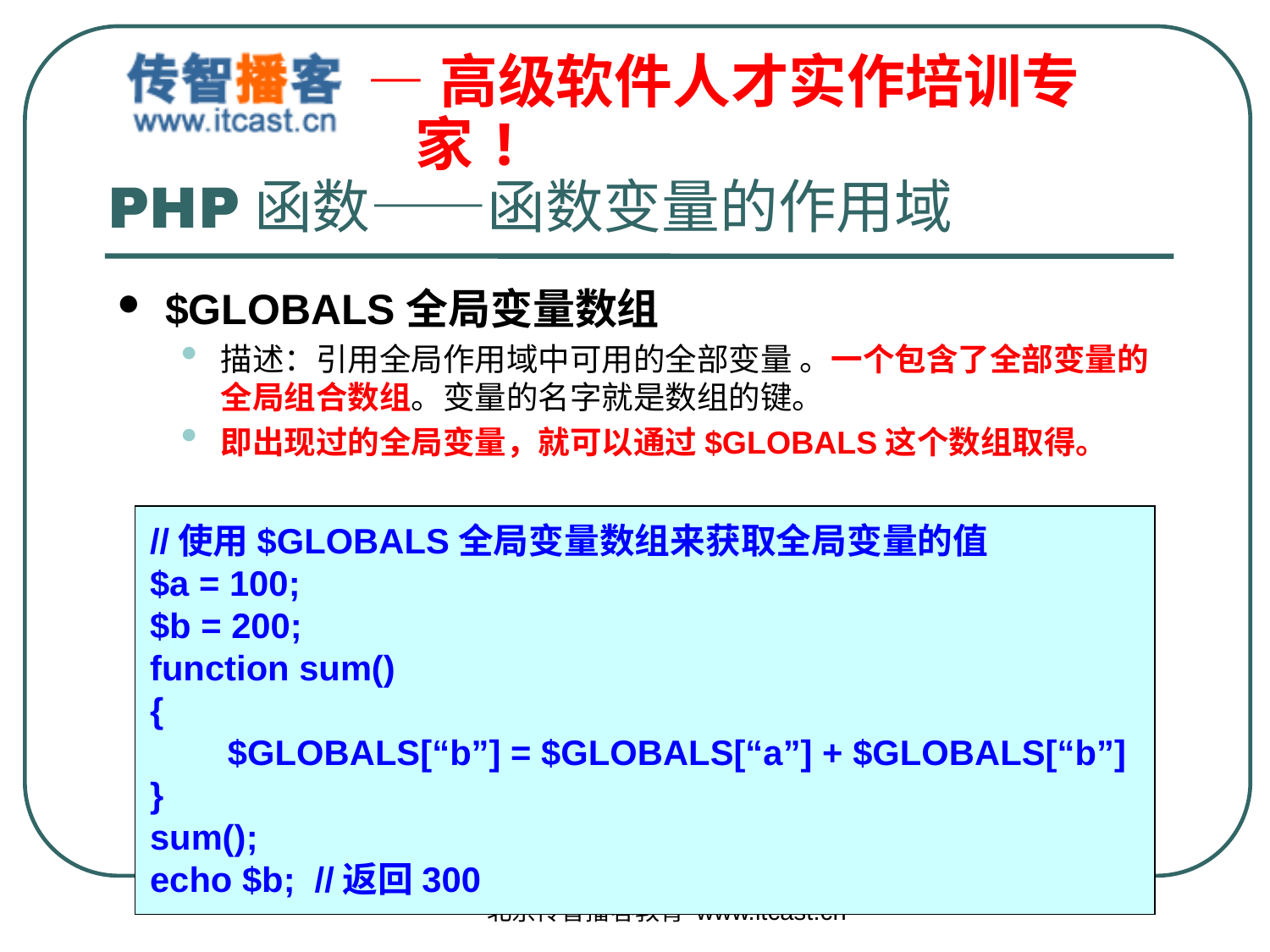

# PHP函数——函数变量的作用域
$GLOBALS全局变量数组
描述：引用全局作用域中可用的全部变量 。一个包含了全部变量的全局组合数组。变量的名字就是数组的键。
即出现过的全局变量，就可以通过$GLOBALS这个数组取得。

//使用$GLOBALS全局变量数组来获取全局变量的值
$a = 100;
$b = 200;
function sum()
{
        $GLOBALS[“b”] = $GLOBALS[“a”] + $GLOBALS[“b”]
}
sum();
echo $b;  //返回300